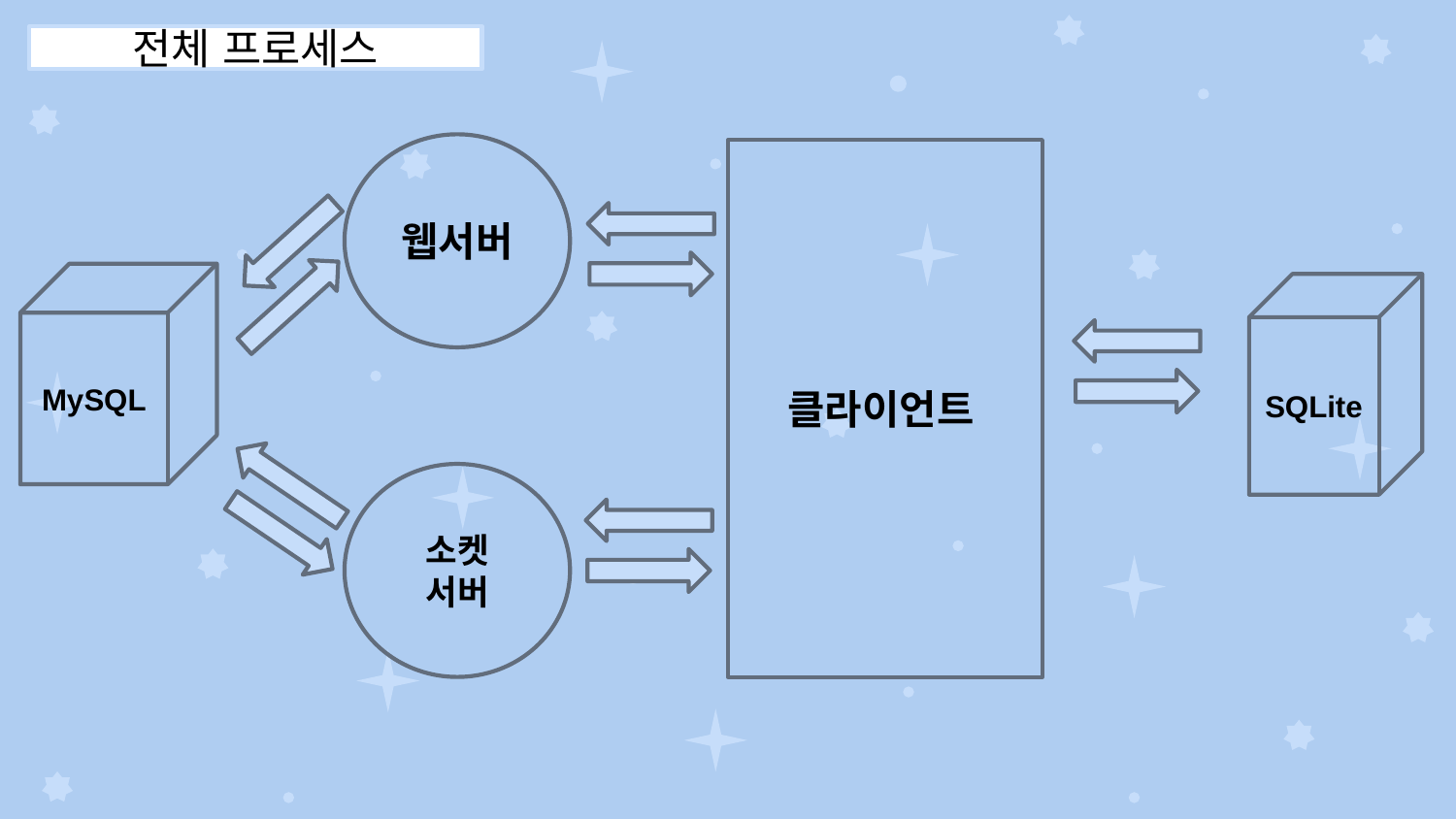

전체 프로세스
웹서버
클라이언트

MySQL
SQLite

소켓
서버